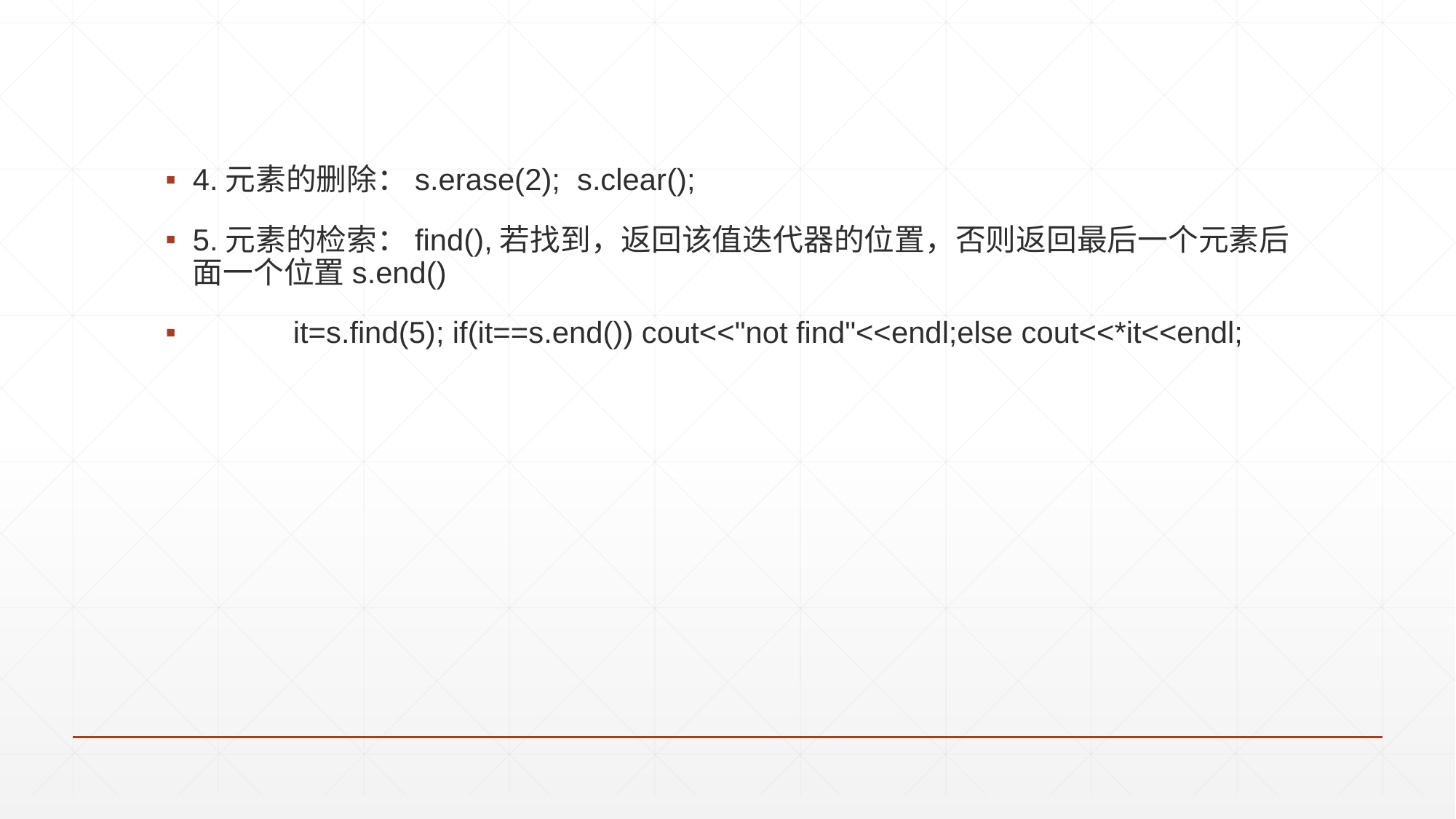

4.元素的删除：s.erase(2);  s.clear();
5.元素的检索：find(),若找到，返回该值迭代器的位置，否则返回最后一个元素后面一个位置s.end()
            it=s.find(5); if(it==s.end()) cout<<"not find"<<endl;else cout<<*it<<endl;